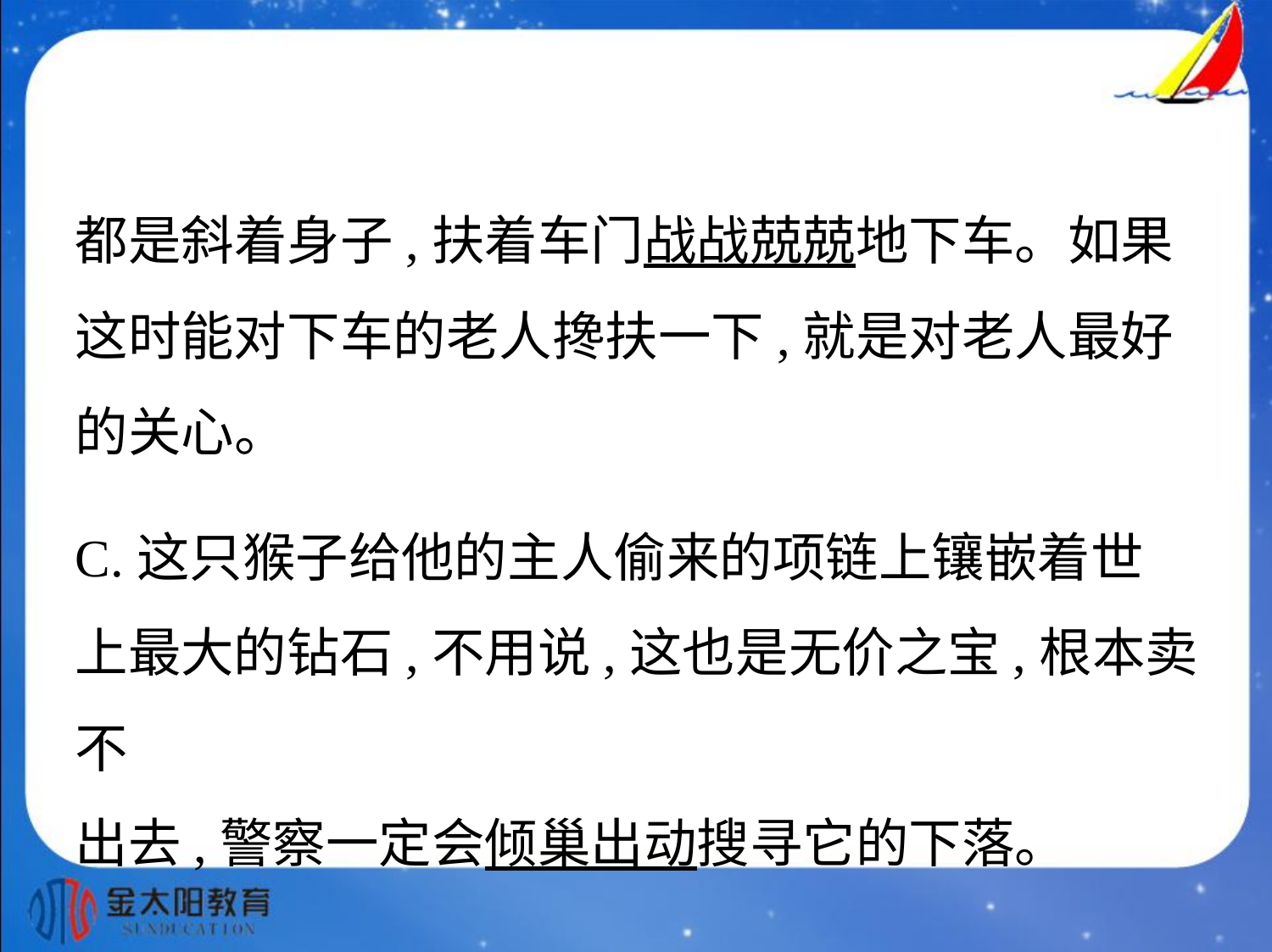

都是斜着身子,扶着车门战战兢兢地下车。如果
这时能对下车的老人搀扶一下,就是对老人最好
的关心。
C.这只猴子给他的主人偷来的项链上镶嵌着世
上最大的钻石,不用说,这也是无价之宝,根本卖不
出去,警察一定会倾巢出动搜寻它的下落。